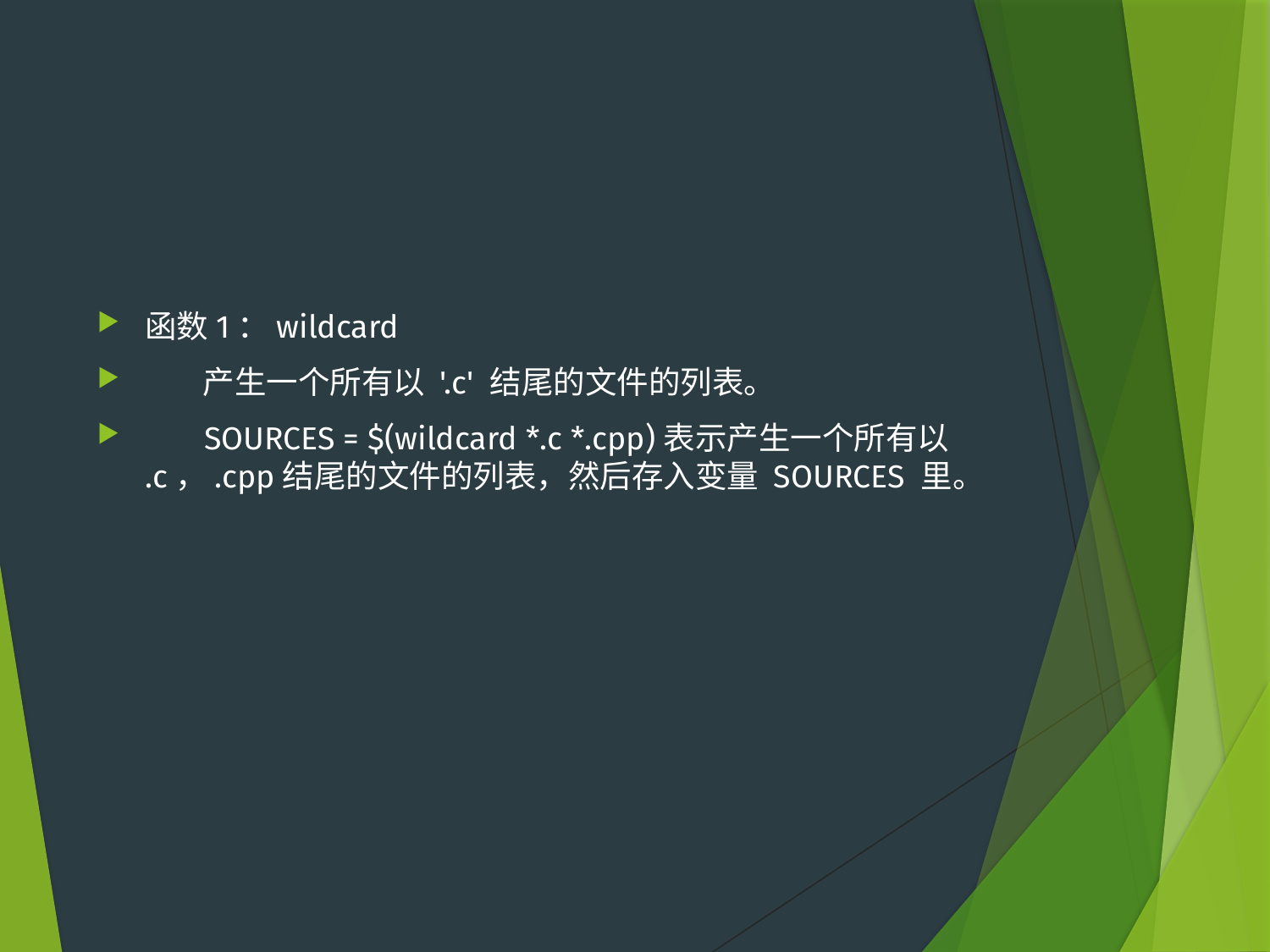

#
函数1：wildcard
       产生一个所有以 '.c' 结尾的文件的列表。
       SOURCES = $(wildcard *.c *.cpp)表示产生一个所有以 .c，.cpp结尾的文件的列表，然后存入变量 SOURCES 里。